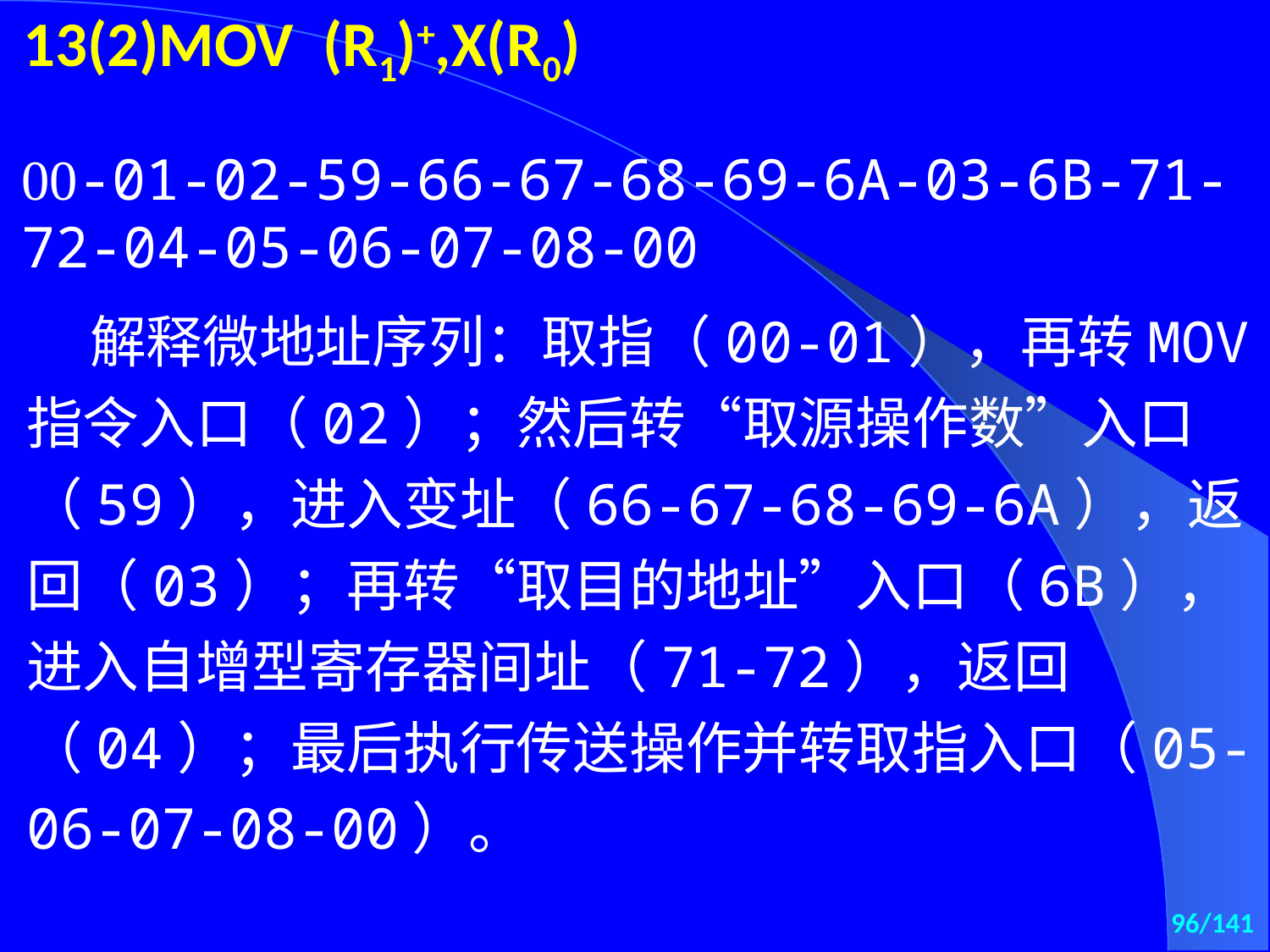

13(2)MOV  (R1)+,X(R0)
00-01-02-59-66-67-68-69-6A-03-6B-71-72-04-05-06-07-08-00
解释微地址序列：取指（00-01），再转MOV指令入口（02）；然后转“取源操作数”入口（59），进入变址（66-67-68-69-6A），返回（03）；再转“取目的地址”入口（6B），进入自增型寄存器间址（71-72），返回（04）；最后执行传送操作并转取指入口（05-06-07-08-00）。
96/141